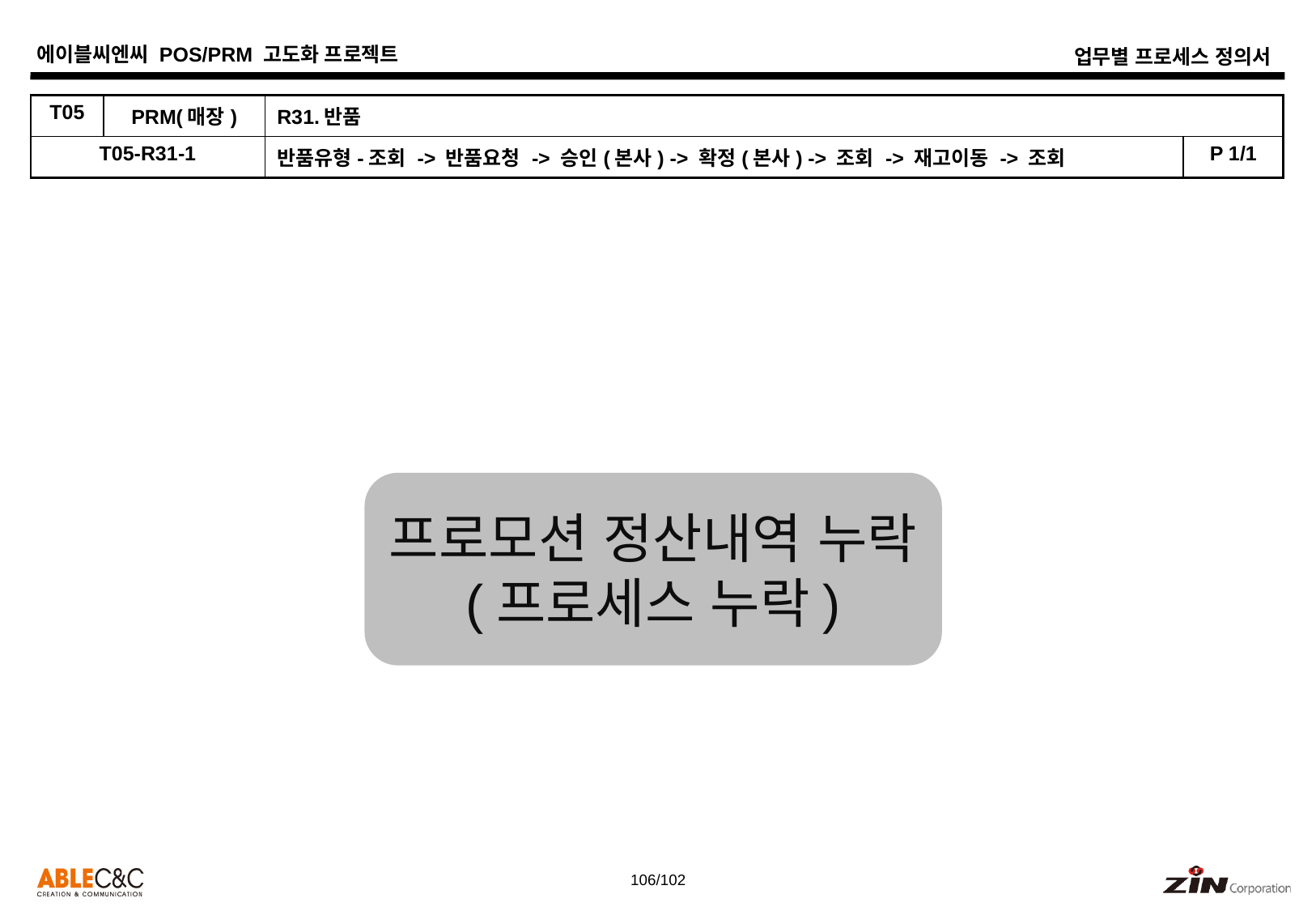

| T05 | PRM(매장) | R31.반품 |  |
| --- | --- | --- | --- |
| T05-R31-1 |  | 반품유형-조회 -> 반품요청 -> 승인(본사) -> 확정(본사) -> 조회 -> 재고이동 -> 조회 | P 1/1 |
프로모션 정산내역 누락
(프로세스 누락)
[RM-204] PRM
품목별 일 수불조회
조회조건 선택
  - 반품 품목코드, 반품 매장코드 입력